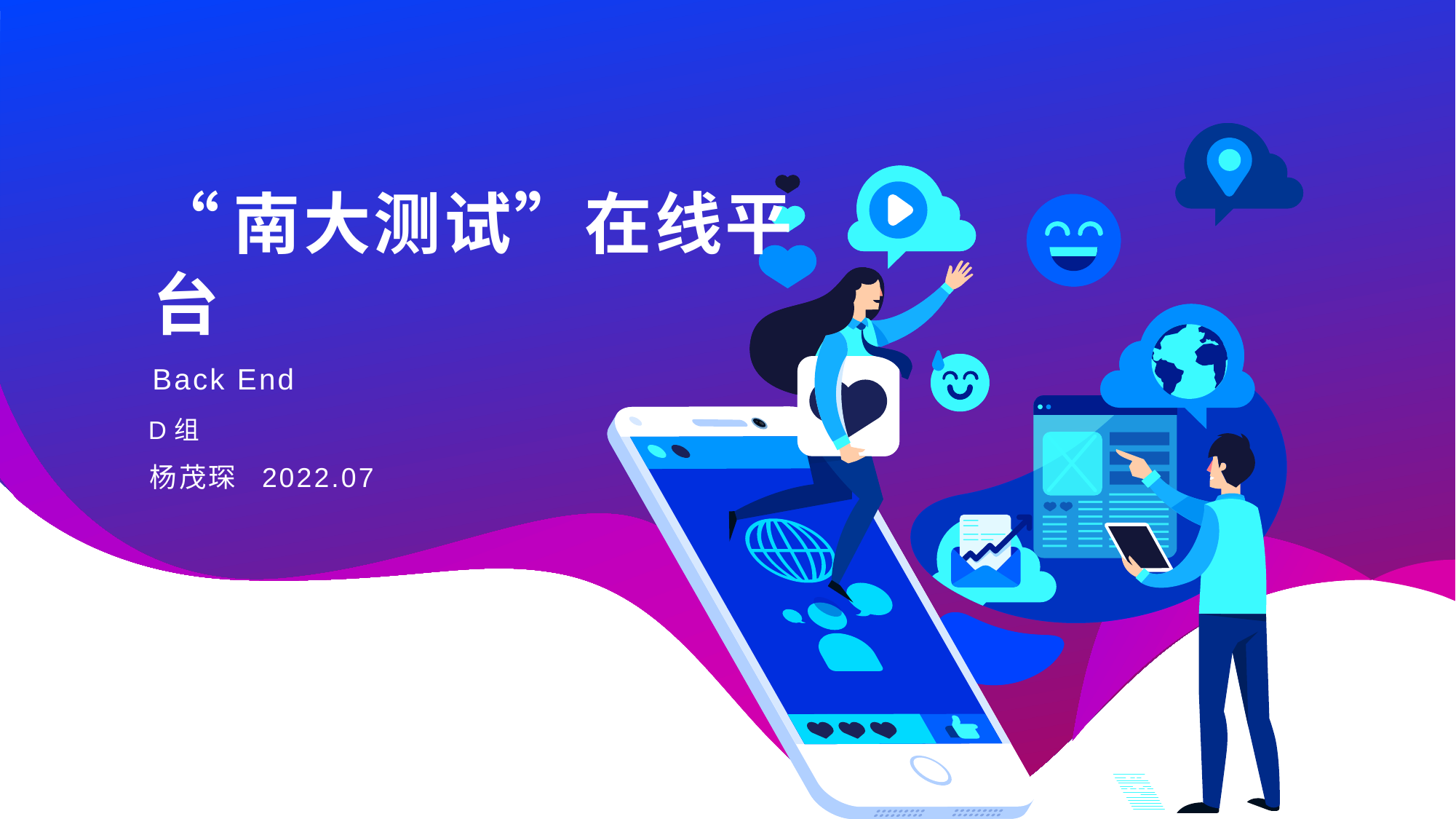

# “南大测试”在线平台
Back End
D组
杨茂琛  2022.07